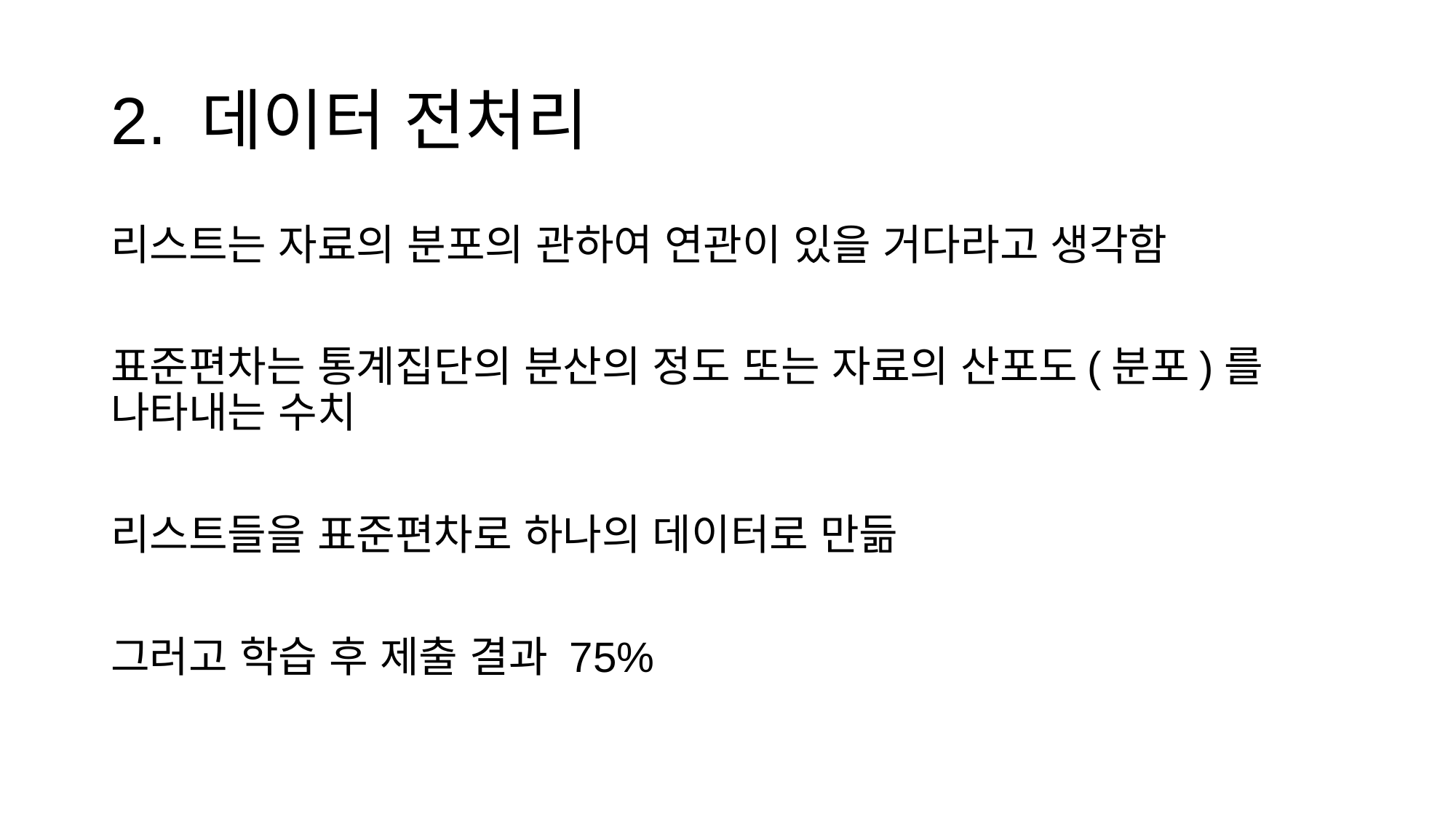

# 2. 데이터 전처리
리스트는 자료의 분포의 관하여 연관이 있을 거다라고 생각함

표준편차는 통계집단의 분산의 정도 또는 자료의 산포도(분포)를 나타내는 수치

리스트들을 표준편차로 하나의 데이터로 만듦

그러고 학습 후 제출 결과 75%